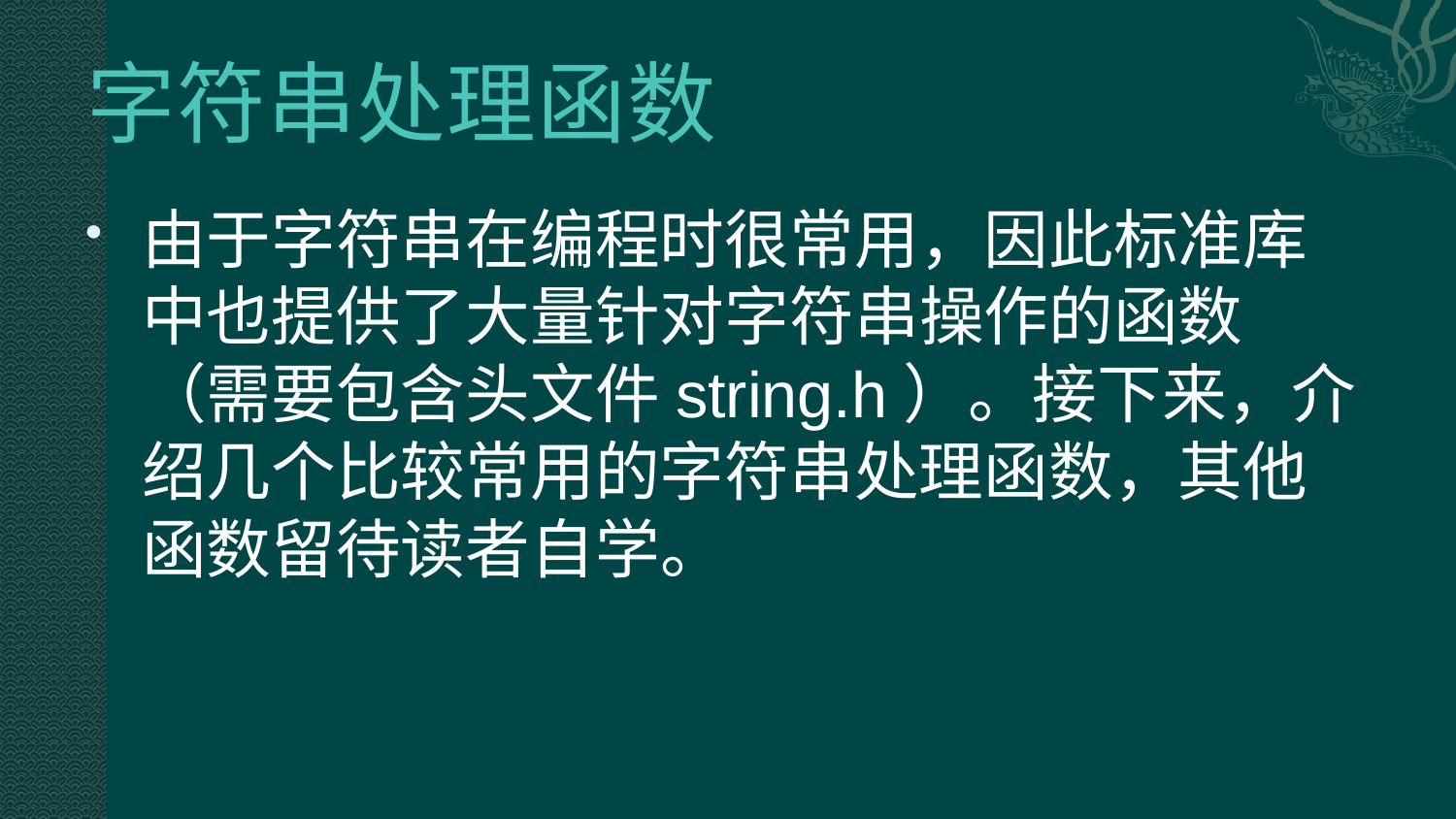

# 字符串处理函数
由于字符串在编程时很常用，因此标准库中也提供了大量针对字符串操作的函数（需要包含头文件string.h）。接下来，介绍几个比较常用的字符串处理函数，其他函数留待读者自学。